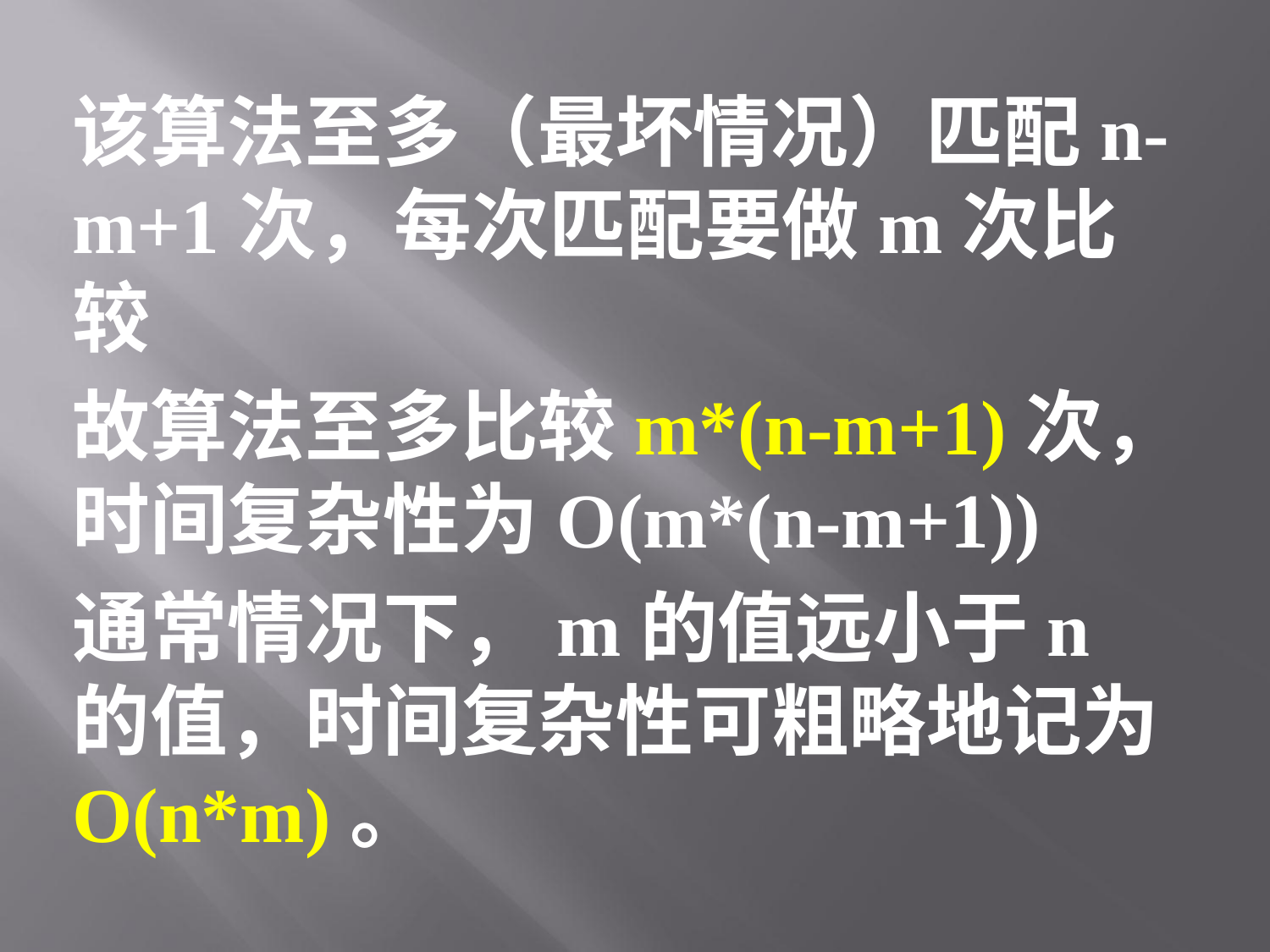

该算法至多（最坏情况）匹配n-m+1次，每次匹配要做m次比较
故算法至多比较m*(n-m+1)次，时间复杂性为O(m*(n-m+1))
通常情况下，m的值远小于n的值，时间复杂性可粗略地记为O(n*m)。